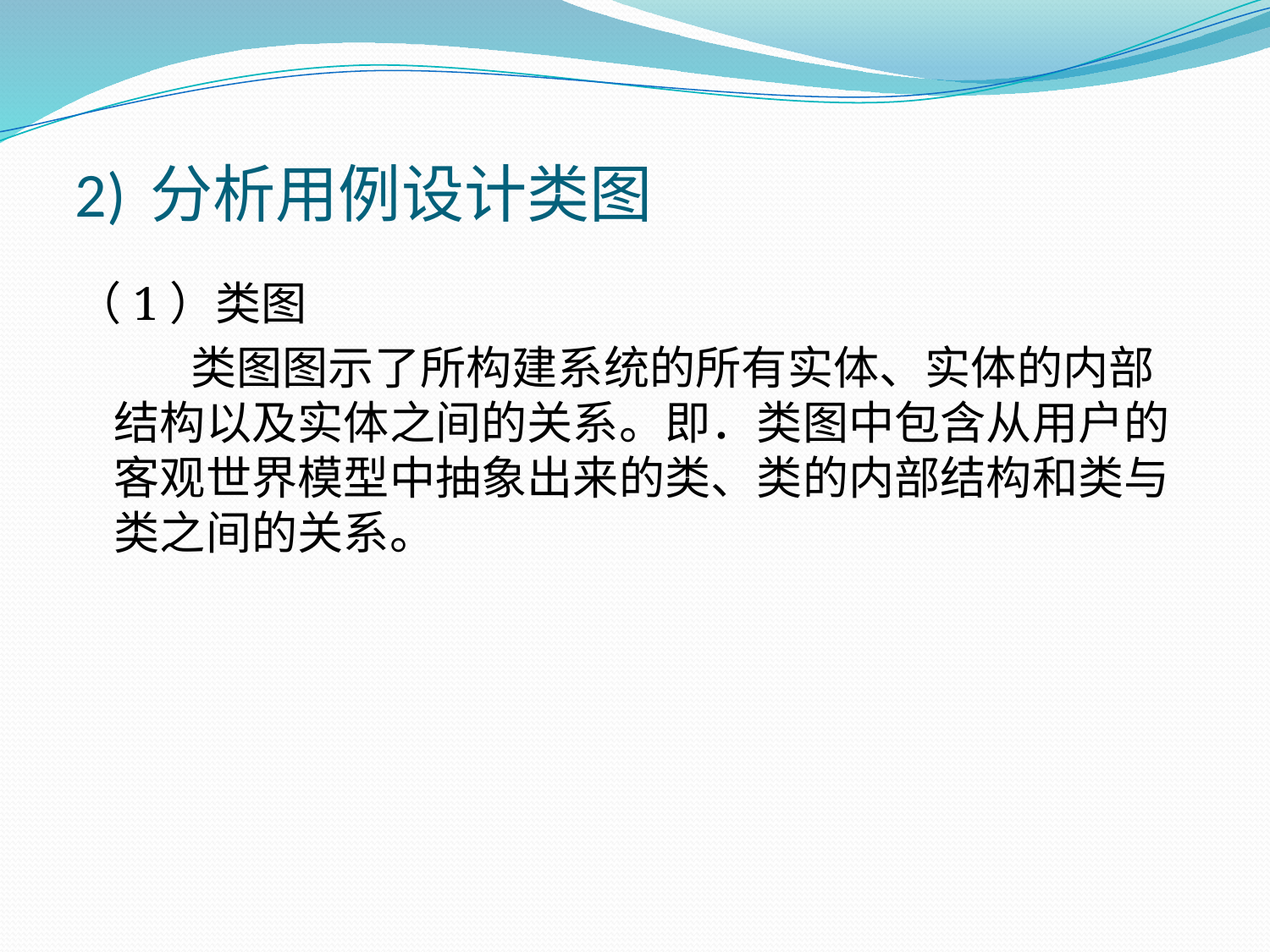

# 2) 分析用例设计类图
（1）类图
          类图图示了所构建系统的所有实体、实体的内部结构以及实体之间的关系。即．类图中包含从用户的客观世界模型中抽象出来的类、类的内部结构和类与类之间的关系。